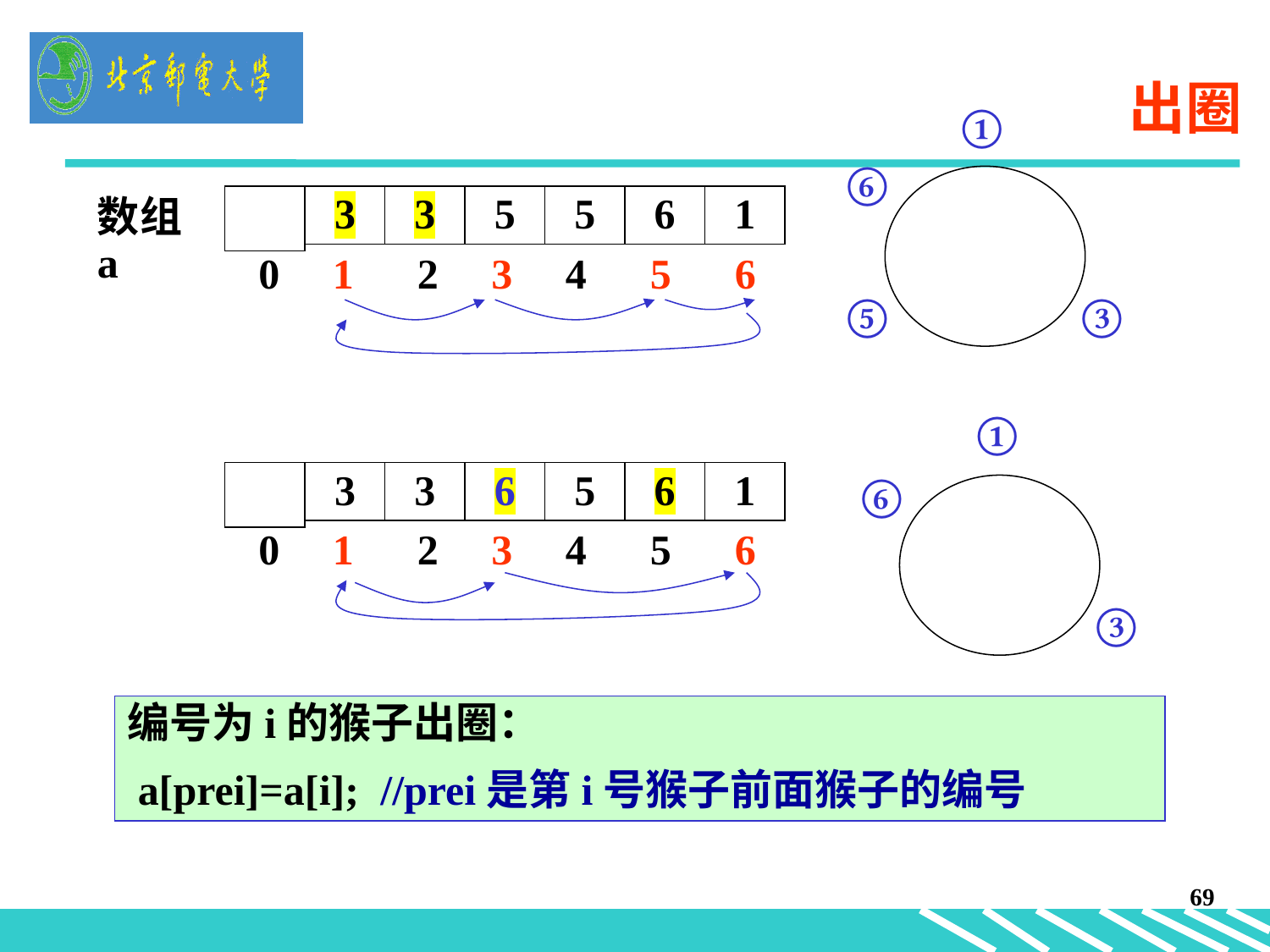

# 出圈
①
⑥

3
3
5
5
6
1
数组a

  0     1      2     3     4      5      6
⑤
③

①

3
3
6
5
6
1
  0     1      2     3     4      5      6

⑥

③
编号为i的猴子出圈：
 a[prei]=a[i];  //prei是第i号猴子前面猴子的编号
69